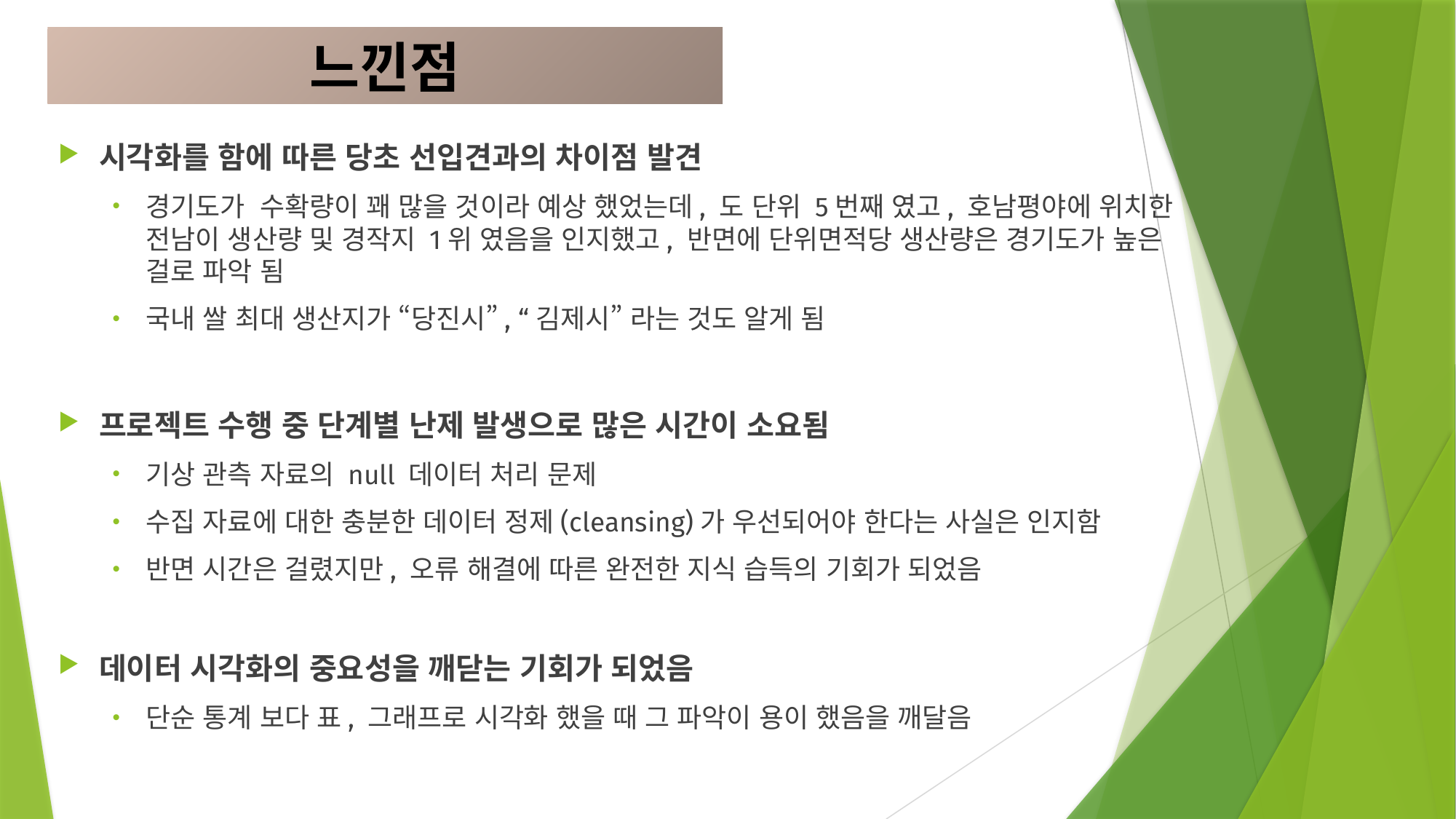

느낀점
시각화를 함에 따른 당초 선입견과의 차이점 발견
경기도가  수확량이 꽤 많을 것이라 예상 했었는데, 도 단위 5번째 였고, 호남평야에 위치한 전남이 생산량 및 경작지 1위 였음을 인지했고, 반면에 단위면적당 생산량은 경기도가 높은 걸로 파악 됨
국내 쌀 최대 생산지가 “당진시”, “김제시” 라는 것도 알게 됨

프로젝트 수행 중 단계별 난제 발생으로 많은 시간이 소요됨
기상 관측 자료의 null 데이터 처리 문제
수집 자료에 대한 충분한 데이터 정제(cleansing)가 우선되어야 한다는 사실은 인지함
반면 시간은 걸렸지만, 오류 해결에 따른 완전한 지식 습득의 기회가 되었음

데이터 시각화의 중요성을 깨닫는 기회가 되었음
단순 통계 보다 표, 그래프로 시각화 했을 때 그 파악이 용이 했음을 깨달음